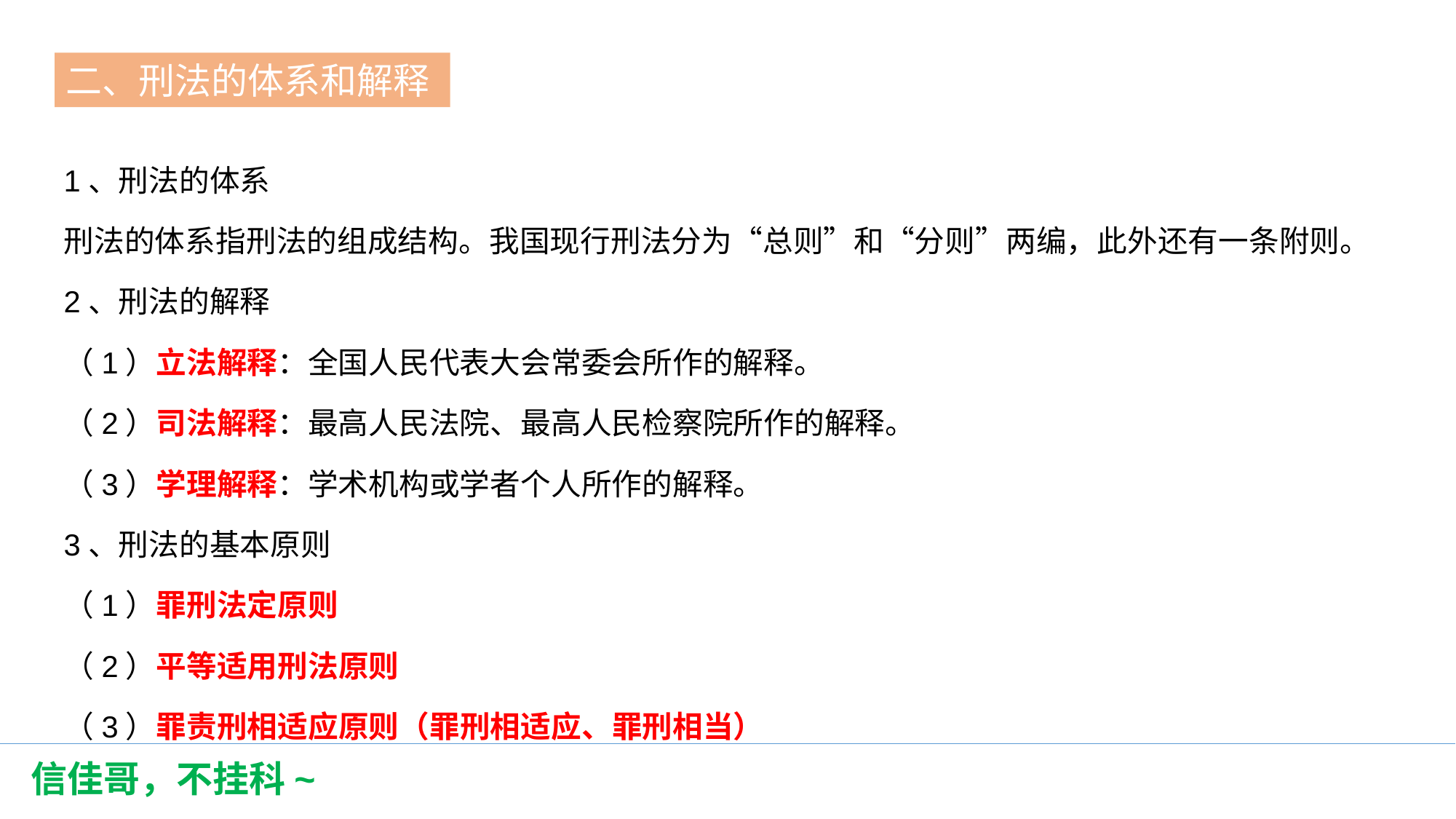

二、刑法的体系和解释
第一节
1、刑法的体系
刑法的体系指刑法的组成结构。我国现行刑法分为“总则”和“分则”两编，此外还有一条附则。
2、刑法的解释
（1）立法解释：全国人民代表大会常委会所作的解释。
（2）司法解释：最高人民法院、最高人民检察院所作的解释。
（3）学理解释：学术机构或学者个人所作的解释。
3、刑法的基本原则
（1）罪刑法定原则
（2）平等适用刑法原则
（3）罪责刑相适应原则（罪刑相适应、罪刑相当）